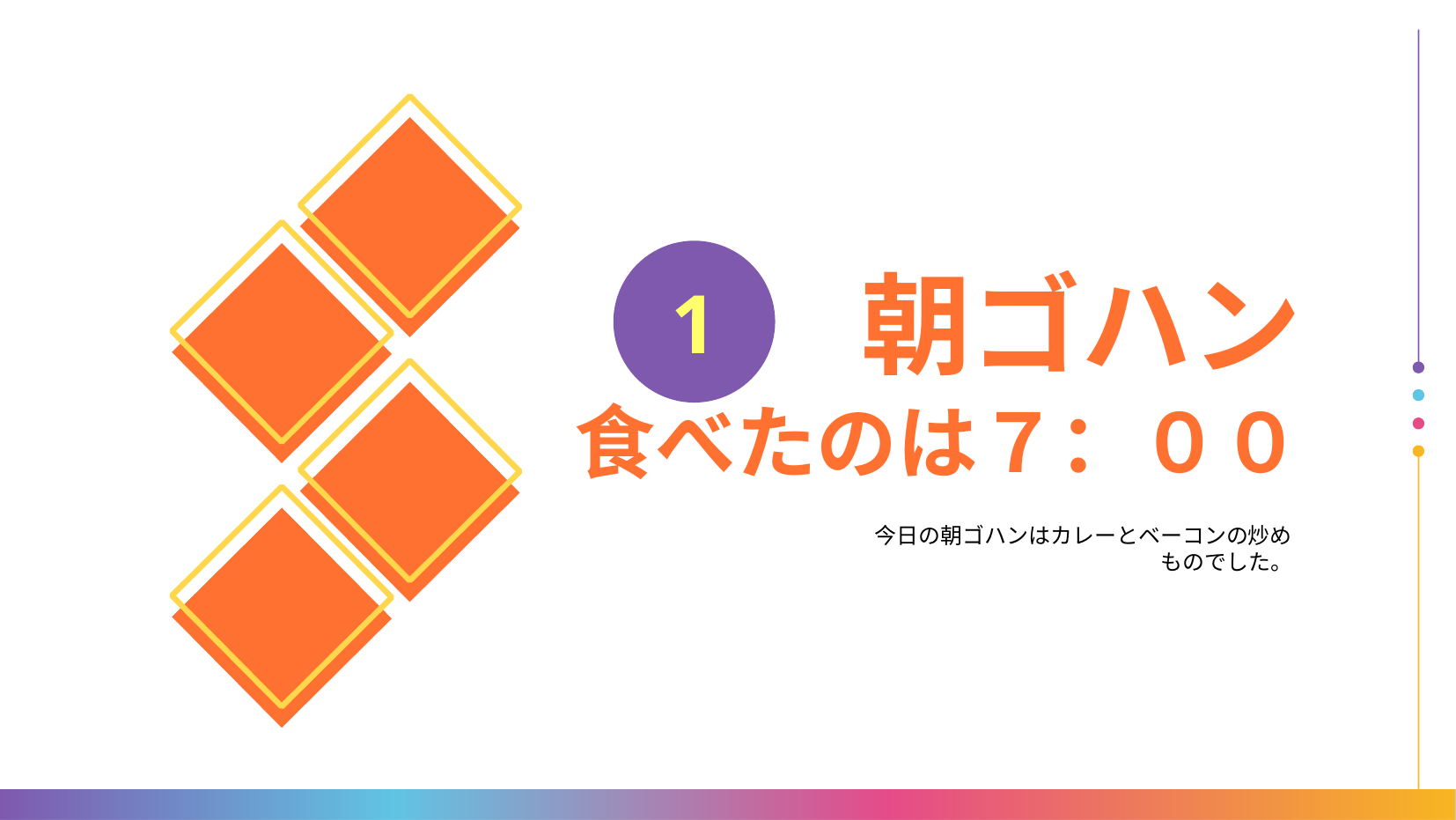

1
# 朝ゴハン
食べたのは７：００
今日の朝ゴハンはカレーとベーコンの炒めものでした。